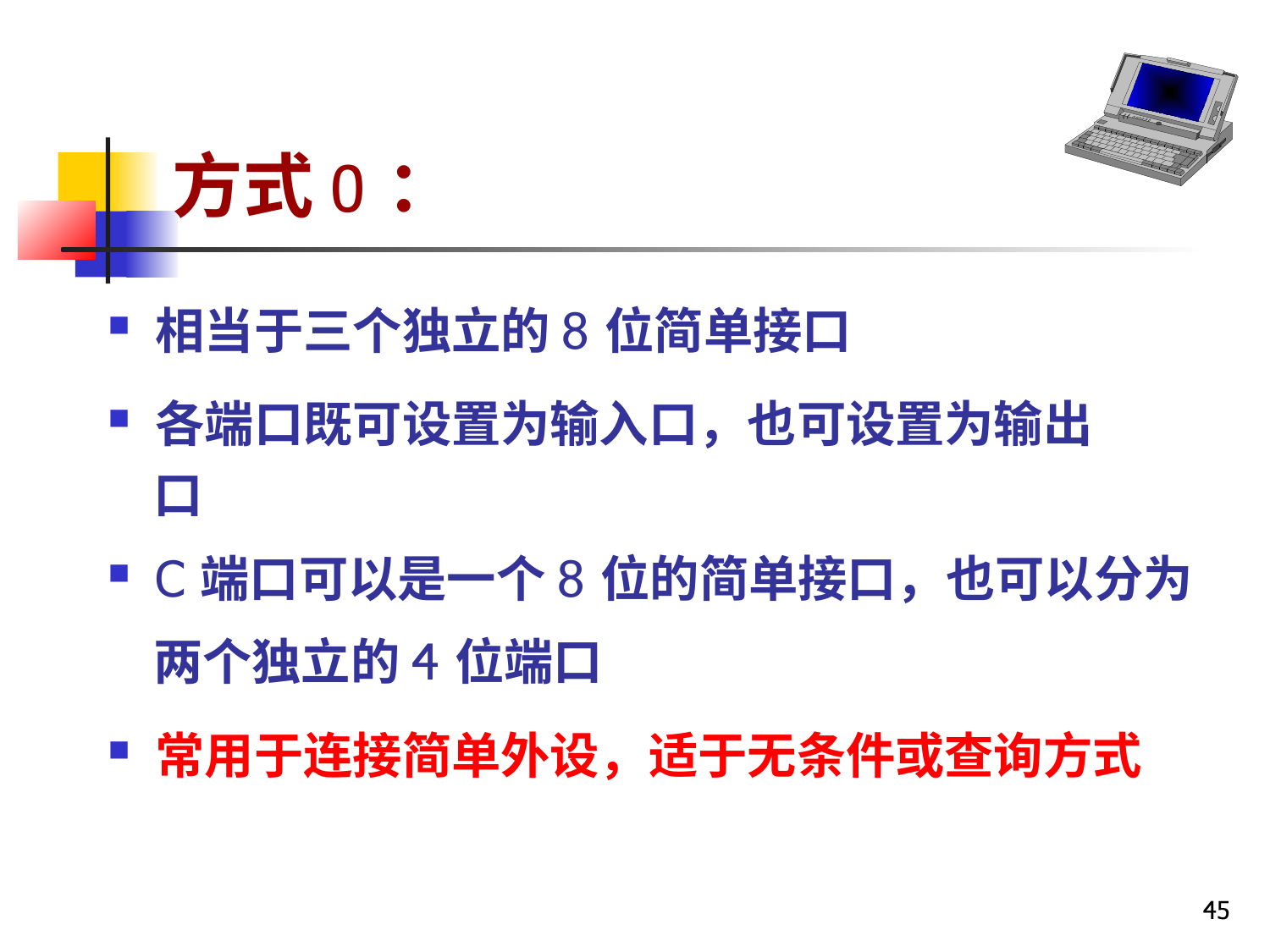

方式0：
相当于三个独立的8位简单接口
各端口既可设置为输入口，也可设置为输出
   口
C端口可以是一个8位的简单接口，也可以分为
   两个独立的4位端口
常用于连接简单外设，适于无条件或查询方式
45